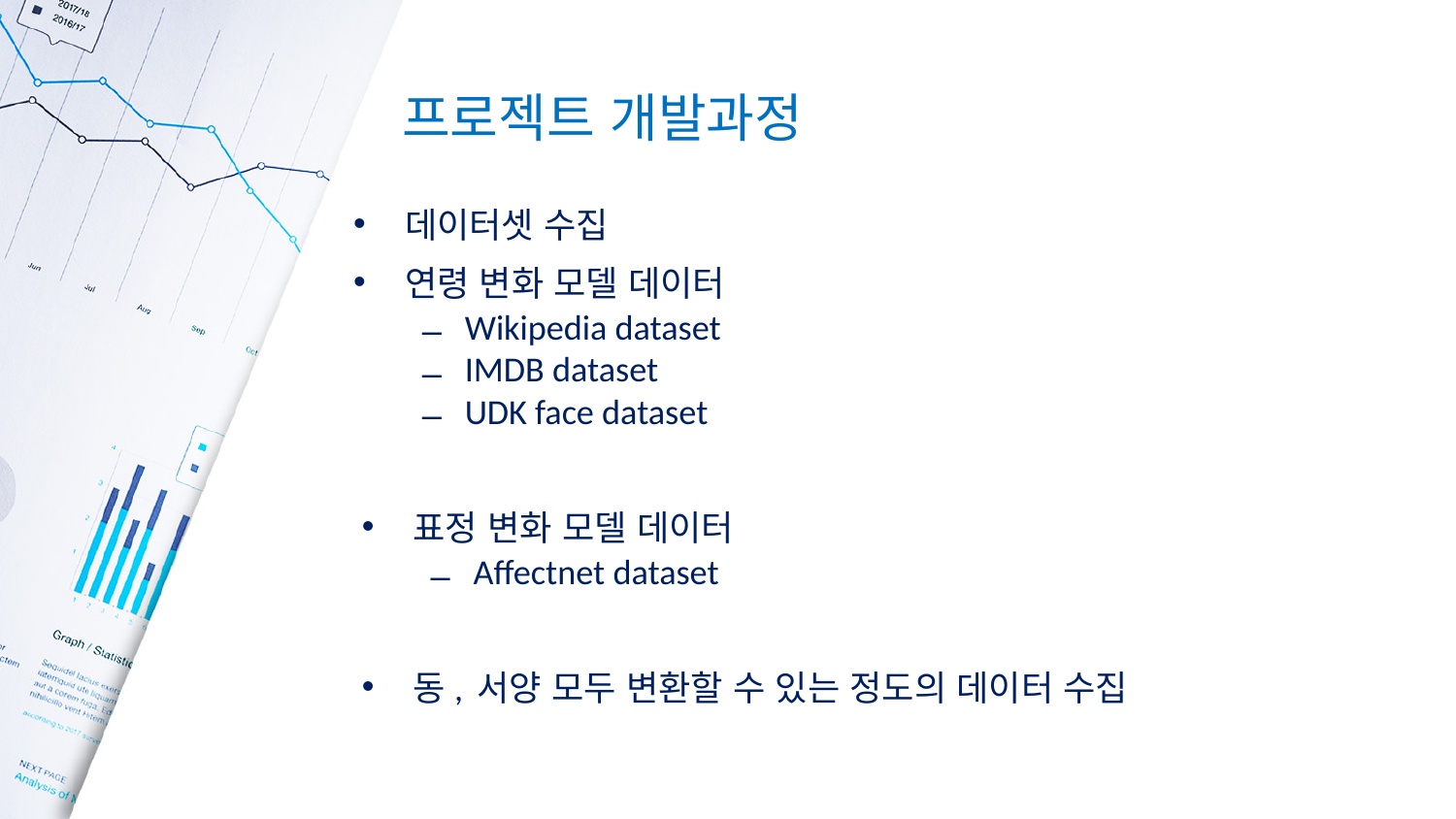

# 프로젝트 개발과정
데이터셋 수집
연령 변화 모델 데이터
Wikipedia dataset
IMDB dataset
UDK face dataset

표정 변화 모델 데이터
Affectnet dataset

동, 서양 모두 변환할 수 있는 정도의 데이터 수집